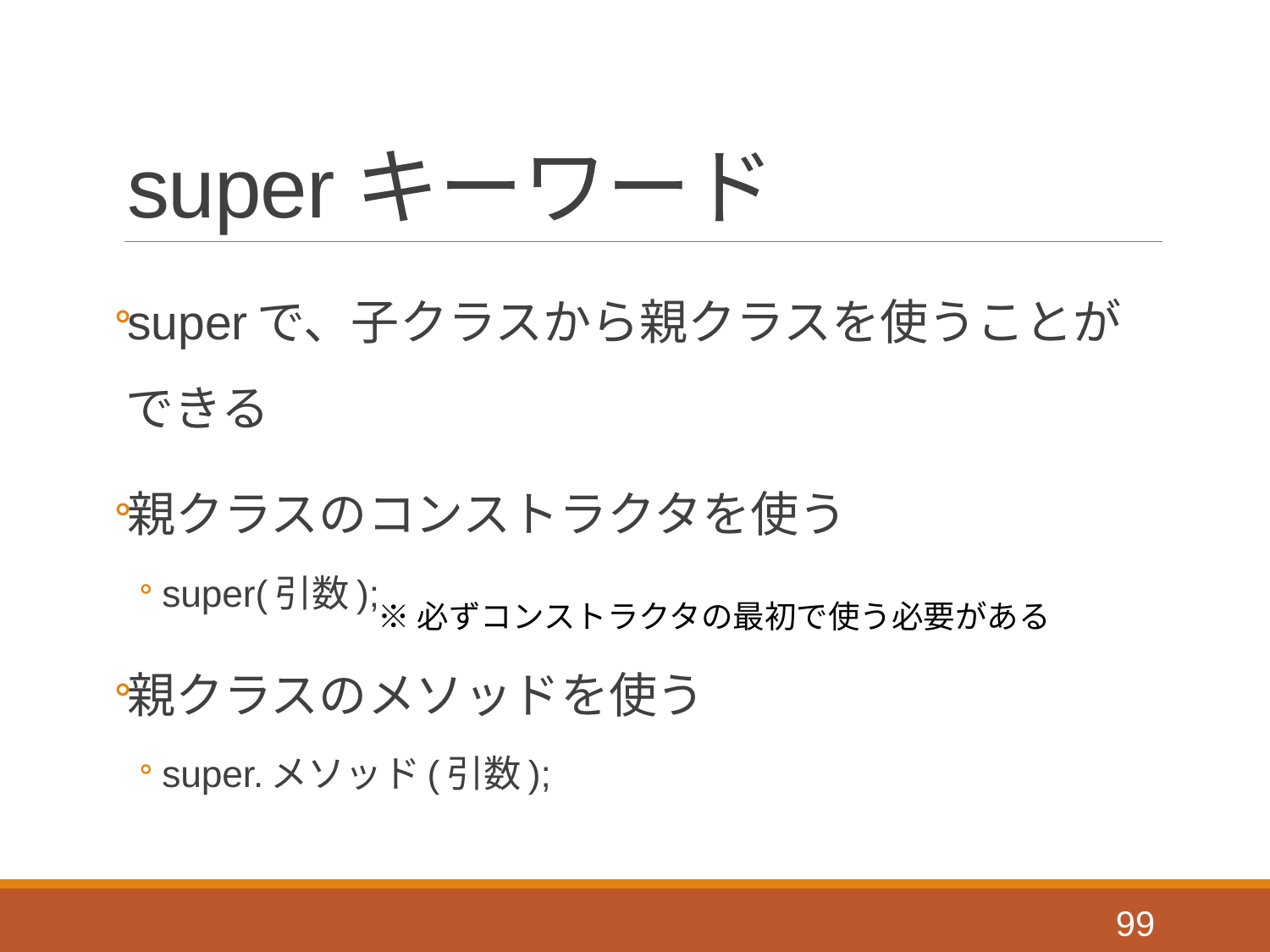

# superキーワード
superで、子クラスから親クラスを使うことが
できる
親クラスのコンストラクタを使う
super(引数);
親クラスのメソッドを使う
super.メソッド(引数);
※必ずコンストラクタの最初で使う必要がある
99